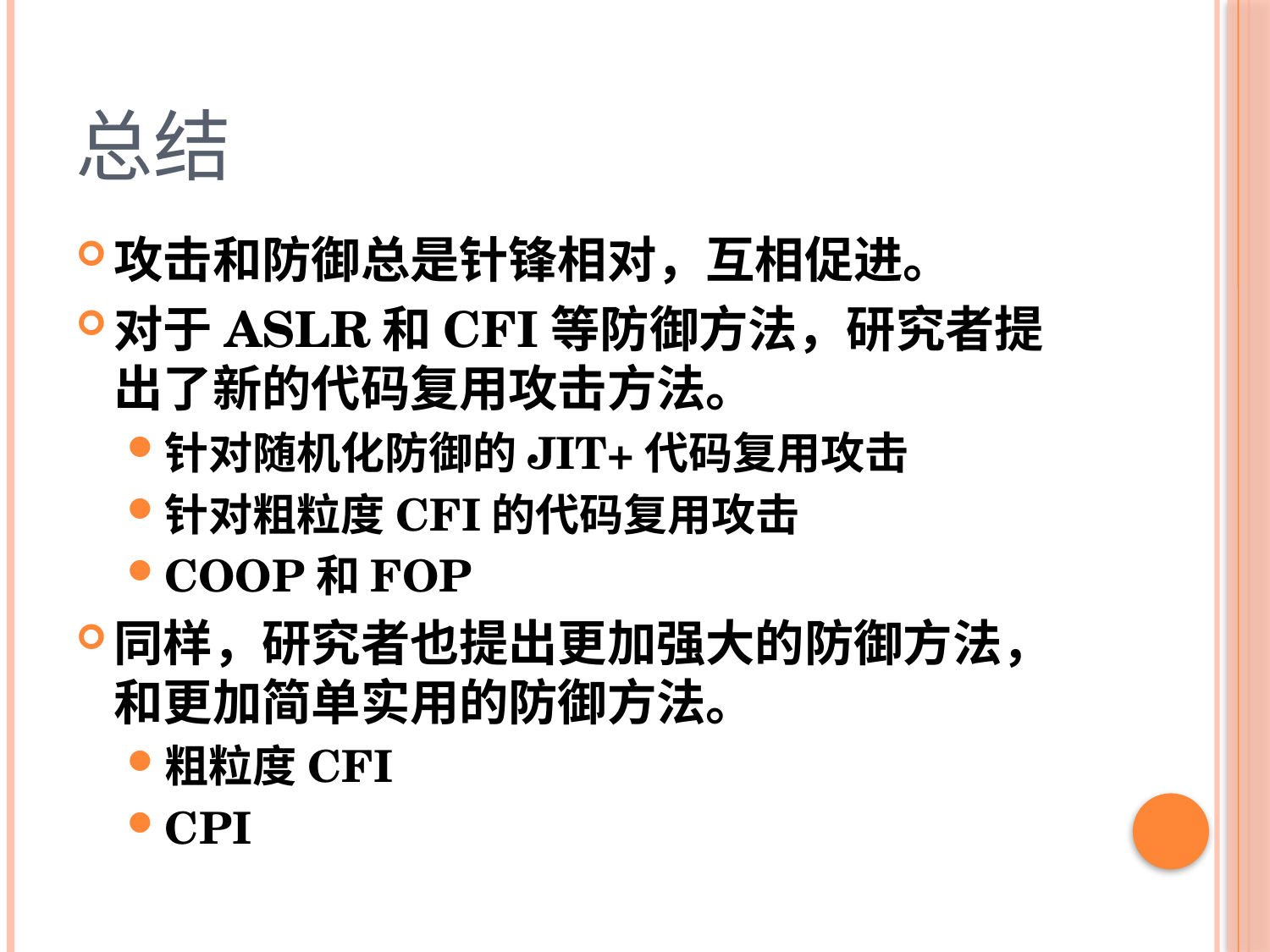

# 总结
攻击和防御总是针锋相对，互相促进。
对于ASLR和CFI等防御方法，研究者提出了新的代码复用攻击方法。
针对随机化防御的JIT+代码复用攻击
针对粗粒度CFI的代码复用攻击
COOP和FOP
同样，研究者也提出更加强大的防御方法，和更加简单实用的防御方法。
粗粒度CFI
CPI